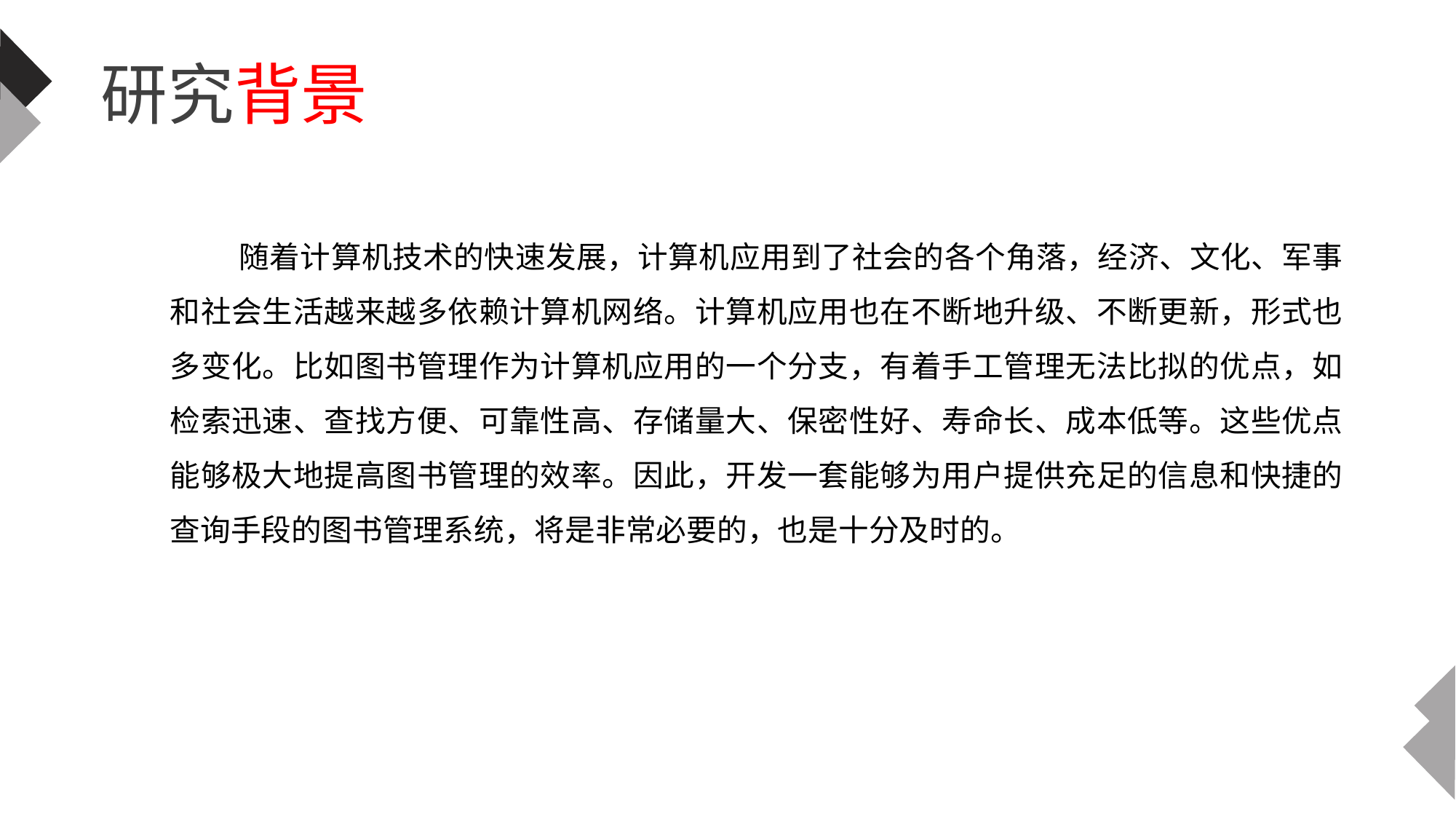

研究背景

 随着计算机技术的快速发展，计算机应用到了社会的各个角落，经济、文化、军事和社会生活越来越多依赖计算机网络。计算机应用也在不断地升级、不断更新，形式也多变化。比如图书管理作为计算机应用的一个分支，有着手工管理无法比拟的优点，如检索迅速、查找方便、可靠性高、存储量大、保密性好、寿命长、成本低等。这些优点能够极大地提高图书管理的效率。因此，开发一套能够为用户提供充足的信息和快捷的查询手段的图书管理系统，将是非常必要的，也是十分及时的。